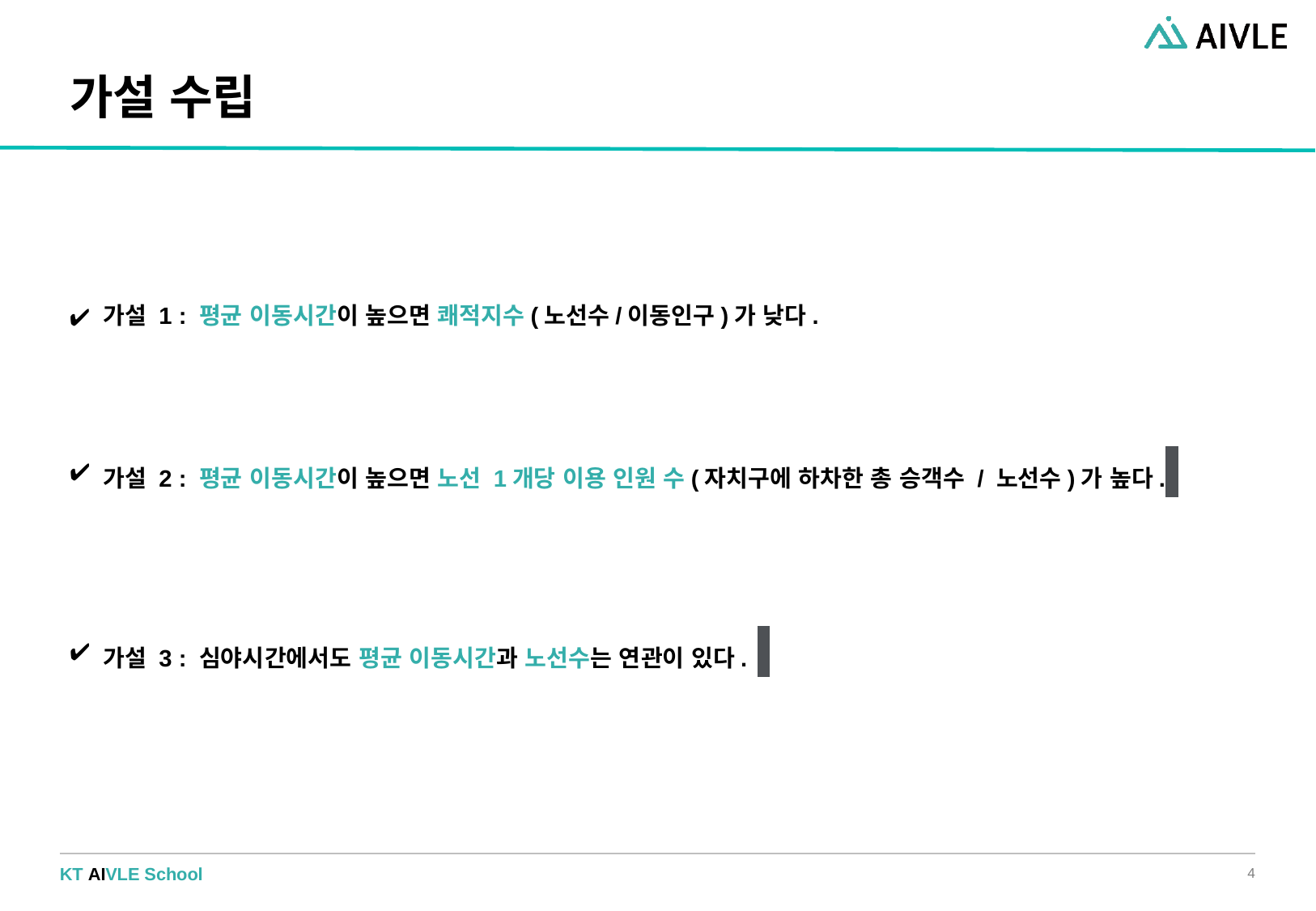

# 가설 수립
가설 1 : 평균 이동시간이 높으면 쾌적지수(노선수/이동인구)가 낮다.
가설 2 : 평균 이동시간이 높으면 노선 1개당 이용 인원 수(자치구에 하차한 총 승객수 / 노선수)가 높다.
가설 3 : 심야시간에서도 평균 이동시간과 노선수는 연관이 있다.